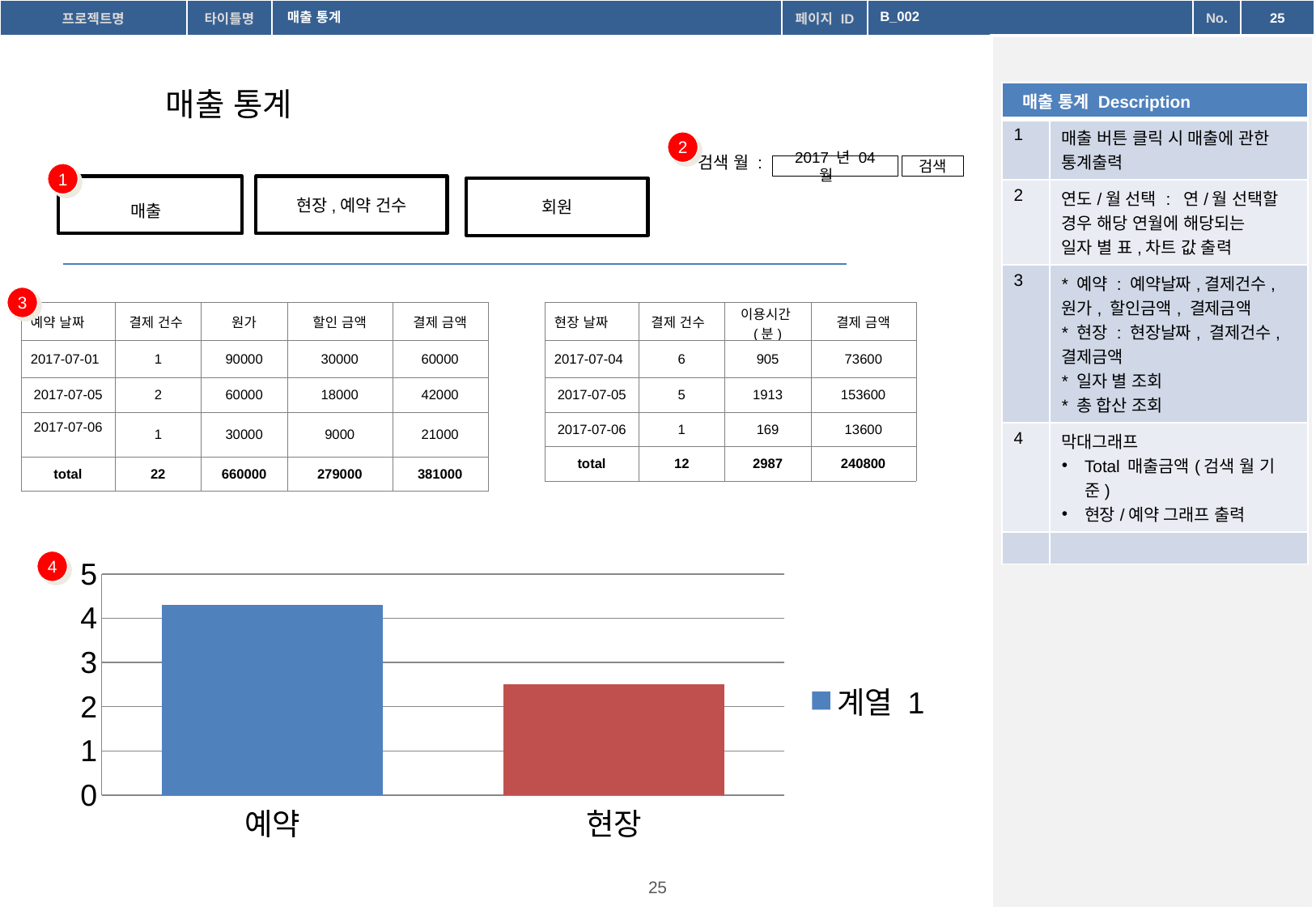

매출 통계

B_002
| 매출 통계 Description |  |
| --- | --- |
| 1 | 매출 버튼 클릭 시 매출에 관한 통계출력 |
| 2 | 연도/월 선택 : 연/월 선택할 경우 해당 연월에 해당되는 일자 별 표,차트 값 출력 |
| 3 | \* 예약 : 예약날짜,결제건수,원가, 할인금액, 결제금액 \* 현장 : 현장날짜, 결제건수, 결제금액 \* 일자 별 조회 \* 총 합산 조회 |
| 4 | 막대그래프 Total 매출금액(검색 월 기준) 현장/예약 그래프 출력 |
|  |  |
매출 통계
2
검색 월 :
2017 년 04 월
검색
1
매출
현장,예약 건수
회원
3
| 예약 날짜 | 결제 건수 | 원가 | 할인 금액 | 결제 금액 |
| --- | --- | --- | --- | --- |
| 2017-07-01 | 1 | 90000 | 30000 | 60000 |
| 2017-07-05 | 2 | 60000 | 18000 | 42000 |
| 2017-07-06 | 1 | 30000 | 9000 | 21000 |
| total | 22 | 660000 | 279000 | 381000 |
| 현장 날짜 | 결제 건수 | 이용시간(분) | 결제 금액 |
| --- | --- | --- | --- |
| 2017-07-04 | 6 | 905 | 73600 |
| 2017-07-05 | 5 | 1913 | 153600 |
| 2017-07-06 | 1 | 169 | 13600 |
| total | 12 | 2987 | 240800 |
4

### Chart

| Category | 계열 1 |
|---|---|
| 예약 | 4.3 |
| 현장 | 2.5 |